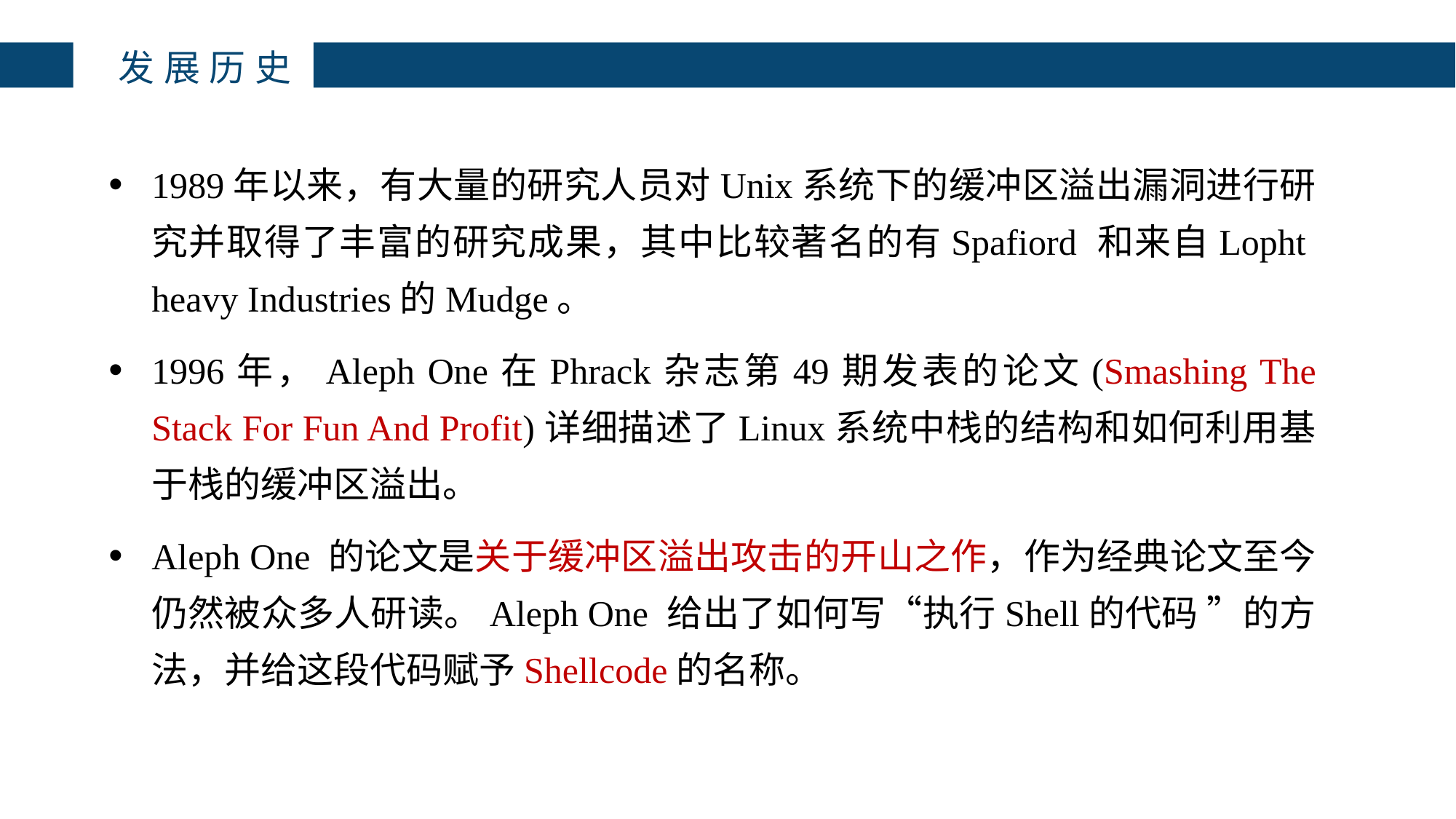

发展历史

1989年以来，有大量的研究人员对Unix系统下的缓冲区溢出漏洞进行研究并取得了丰富的研究成果，其中比较著名的有Spafiord 和来自Lopht  heavy Industries的Mudge。
1996年，Aleph One在Phrack杂志第49期发表的论文(Smashing The Stack For Fun And Profit)详细描述了Linux系统中栈的结构和如何利用基于栈的缓冲区溢出。
Aleph One 的论文是关于缓冲区溢出攻击的开山之作，作为经典论文至今仍然被众多人研读。Aleph One 给出了如何写“执行Shell的代码 ”的方法，并给这段代码赋予Shellcode的名称。